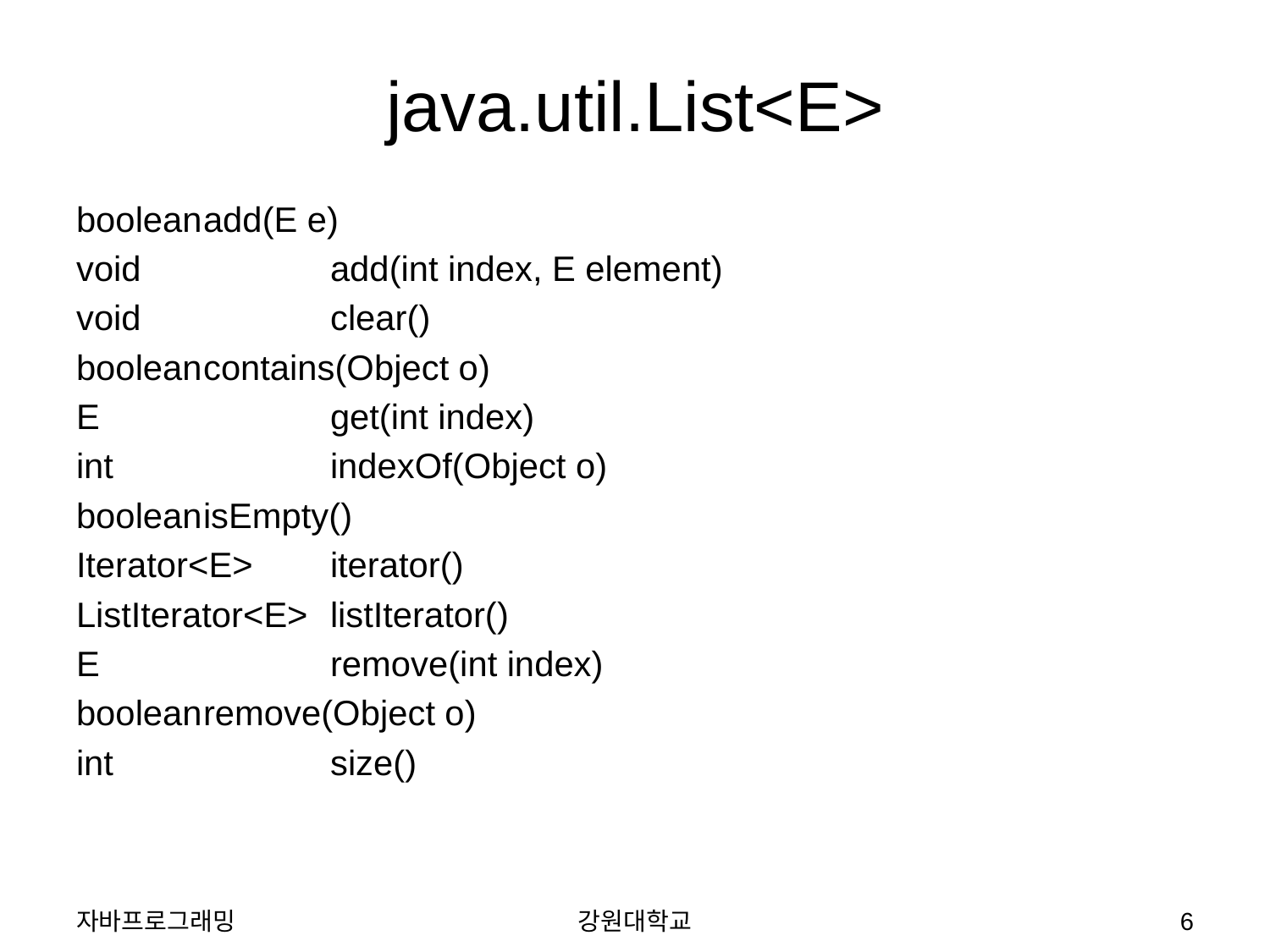

# java.util.List<E>
boolean	add(E e)
void		add(int index, E element)
void		clear()
boolean	contains(Object o)
E		get(int index)
int		indexOf(Object o)
boolean	isEmpty()
Iterator<E>	iterator()
ListIterator<E>	listIterator()
E		remove(int index)
boolean	remove(Object o)
int		size()

자바프로그래밍
강원대학교
6